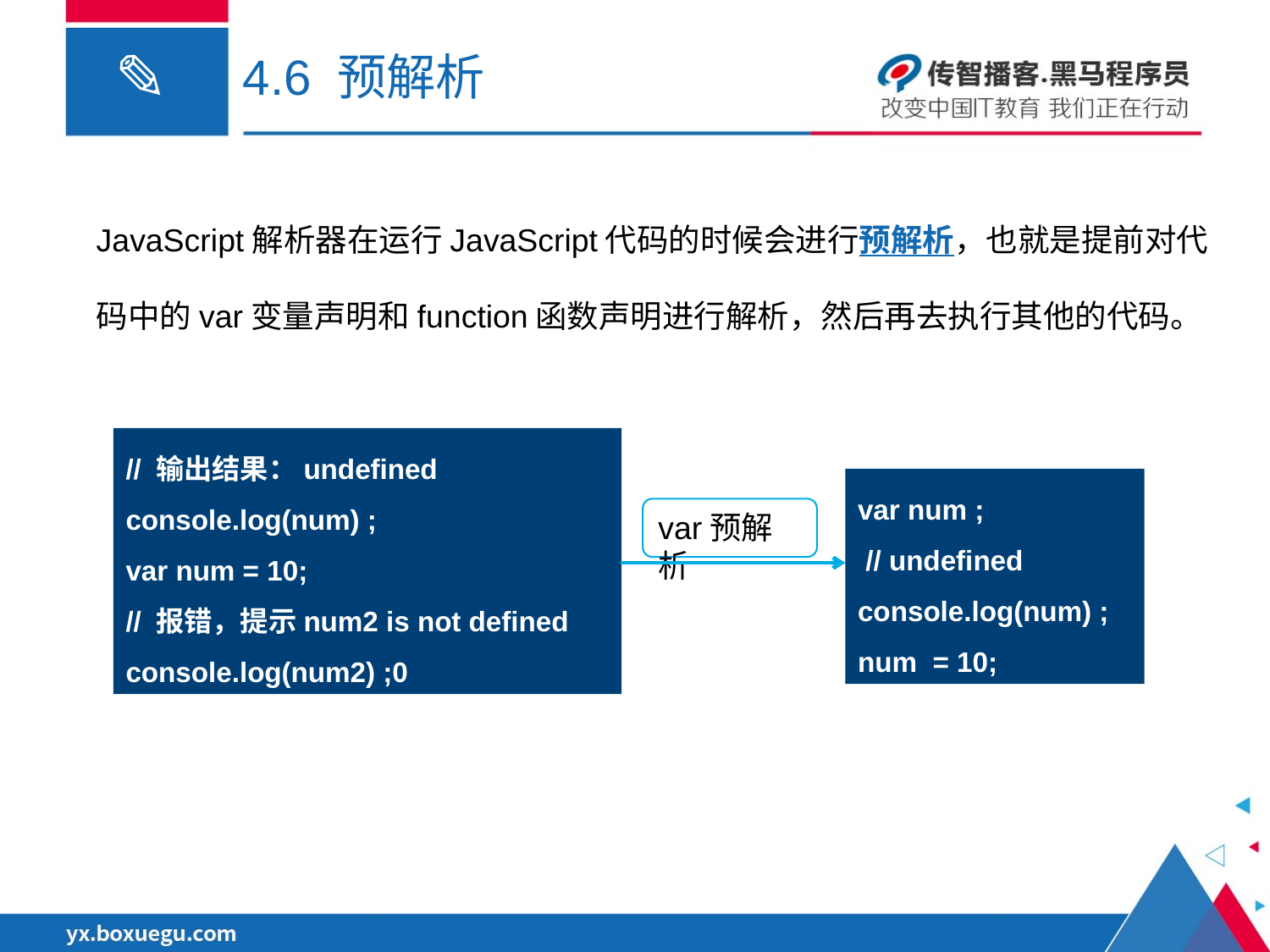

# 4.6 预解析
JavaScript解析器在运行JavaScript代码的时候会进行预解析，也就是提前对代码中的var变量声明和function函数声明进行解析，然后再去执行其他的代码。
// 输出结果：undefined
console.log(num) ;
var num = 10;
// 报错，提示num2 is not defined
console.log(num2) ;0
var num ;
 // undefined
console.log(num) ;
num  = 10;
var预解析